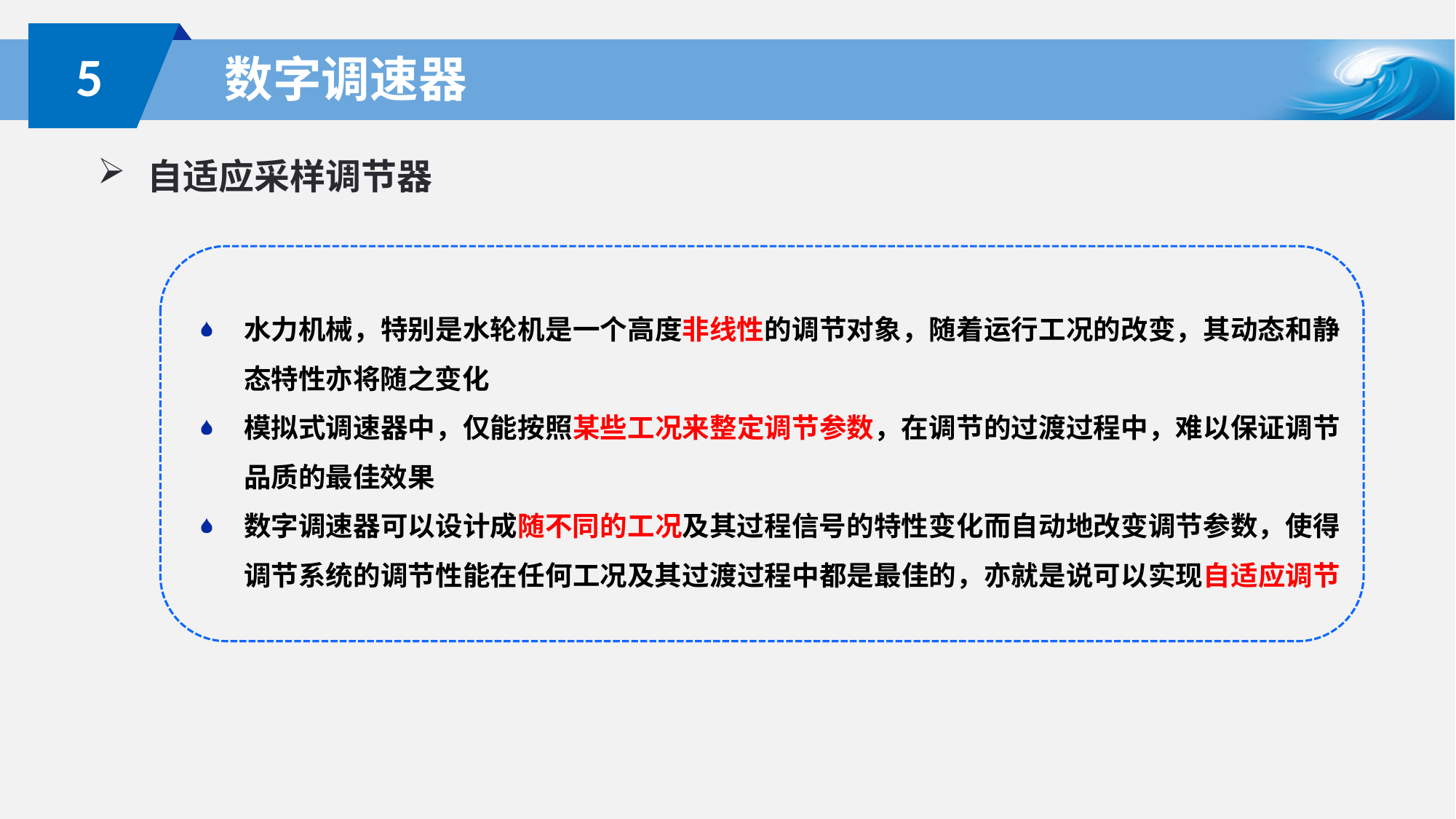

5
# 数字调速器
自适应采样调节器
水力机械，特别是水轮机是一个高度非线性的调节对象，随着运行工况的改变，其动态和静态特性亦将随之变化
模拟式调速器中，仅能按照某些工况来整定调节参数，在调节的过渡过程中，难以保证调节品质的最佳效果
数字调速器可以设计成随不同的工况及其过程信号的特性变化而自动地改变调节参数，使得调节系统的调节性能在任何工况及其过渡过程中都是最佳的，亦就是说可以实现自适应调节